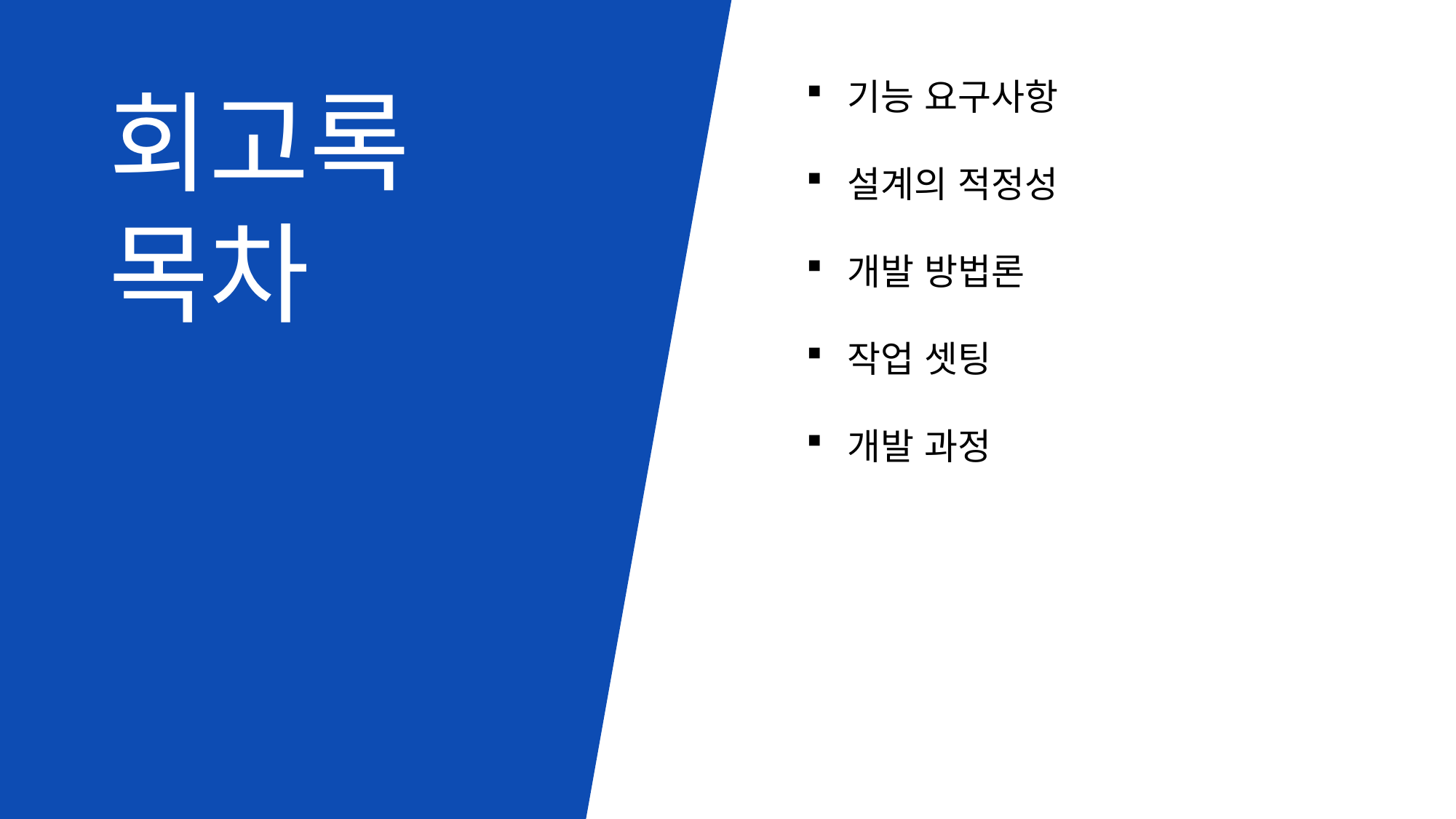

회고록
목차
기능 요구사항

설계의 적정성

개발 방법론

작업 셋팅

개발 과정